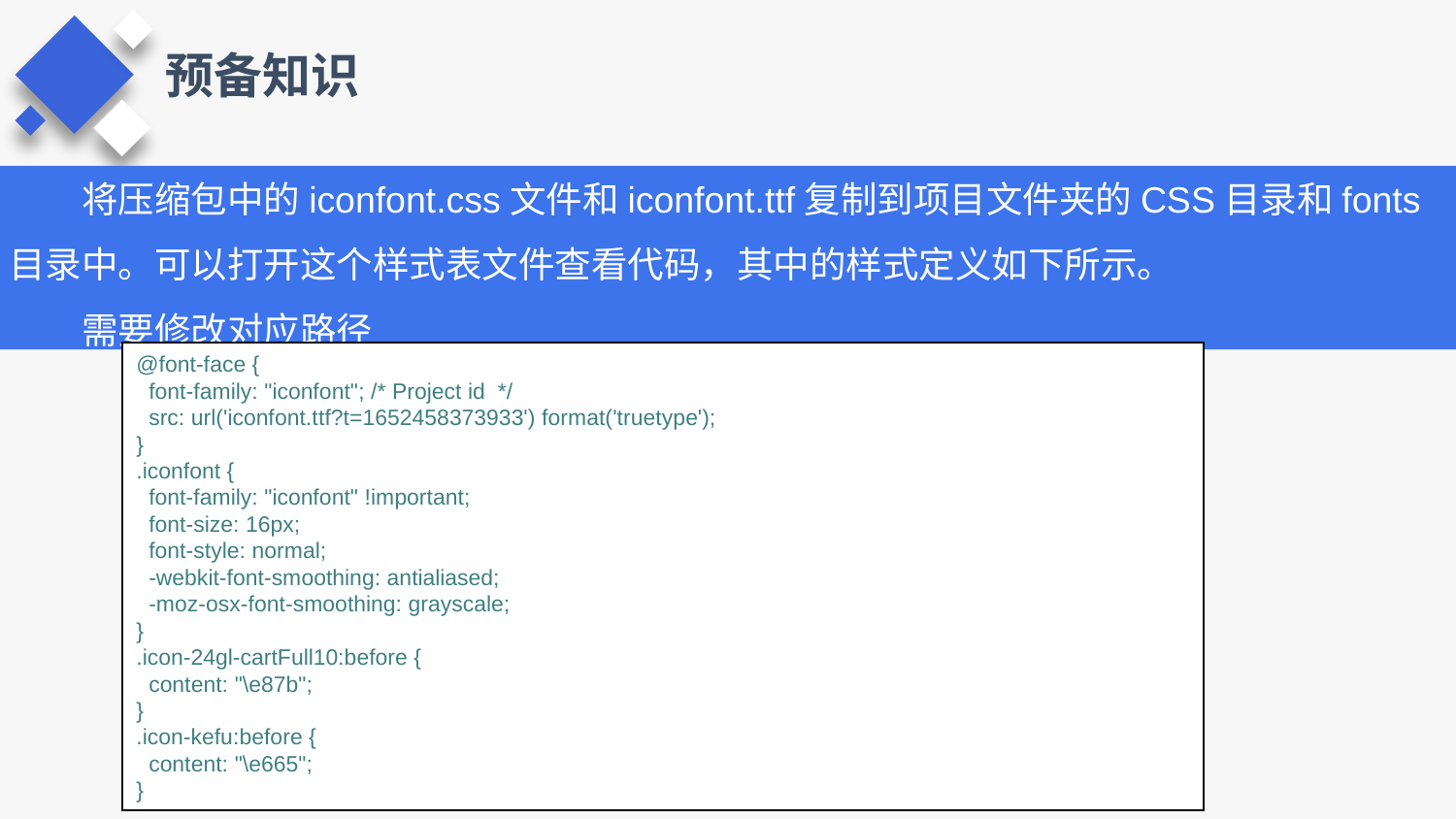

预备知识

将压缩包中的iconfont.css文件和iconfont.ttf复制到项目文件夹的CSS目录和fonts目录中。可以打开这个样式表文件查看代码，其中的样式定义如下所示。
需要修改对应路径
@font-face {
  font-family: "iconfont"; /* Project id  */
  src: url('iconfont.ttf?t=1652458373933') format('truetype');
}
.iconfont {
  font-family: "iconfont" !important;
  font-size: 16px;
  font-style: normal;
  -webkit-font-smoothing: antialiased;
  -moz-osx-font-smoothing: grayscale;
}
.icon-24gl-cartFull10:before {
  content: "\e87b";
}
.icon-kefu:before {
  content: "\e665";
}